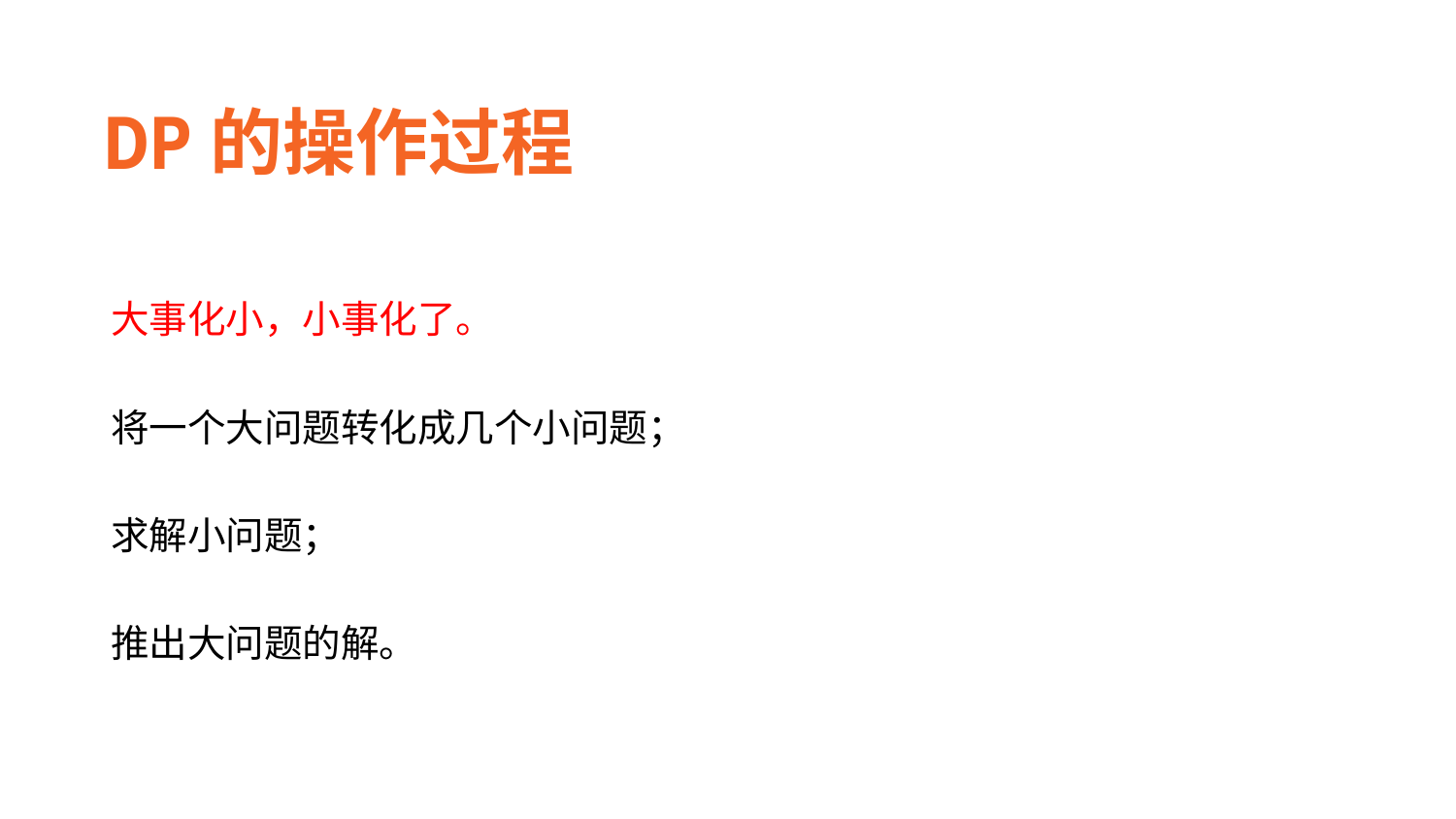

# DP的操作过程
大事化小，小事化了。
将一个大问题转化成几个小问题；
求解小问题；
推出大问题的解。